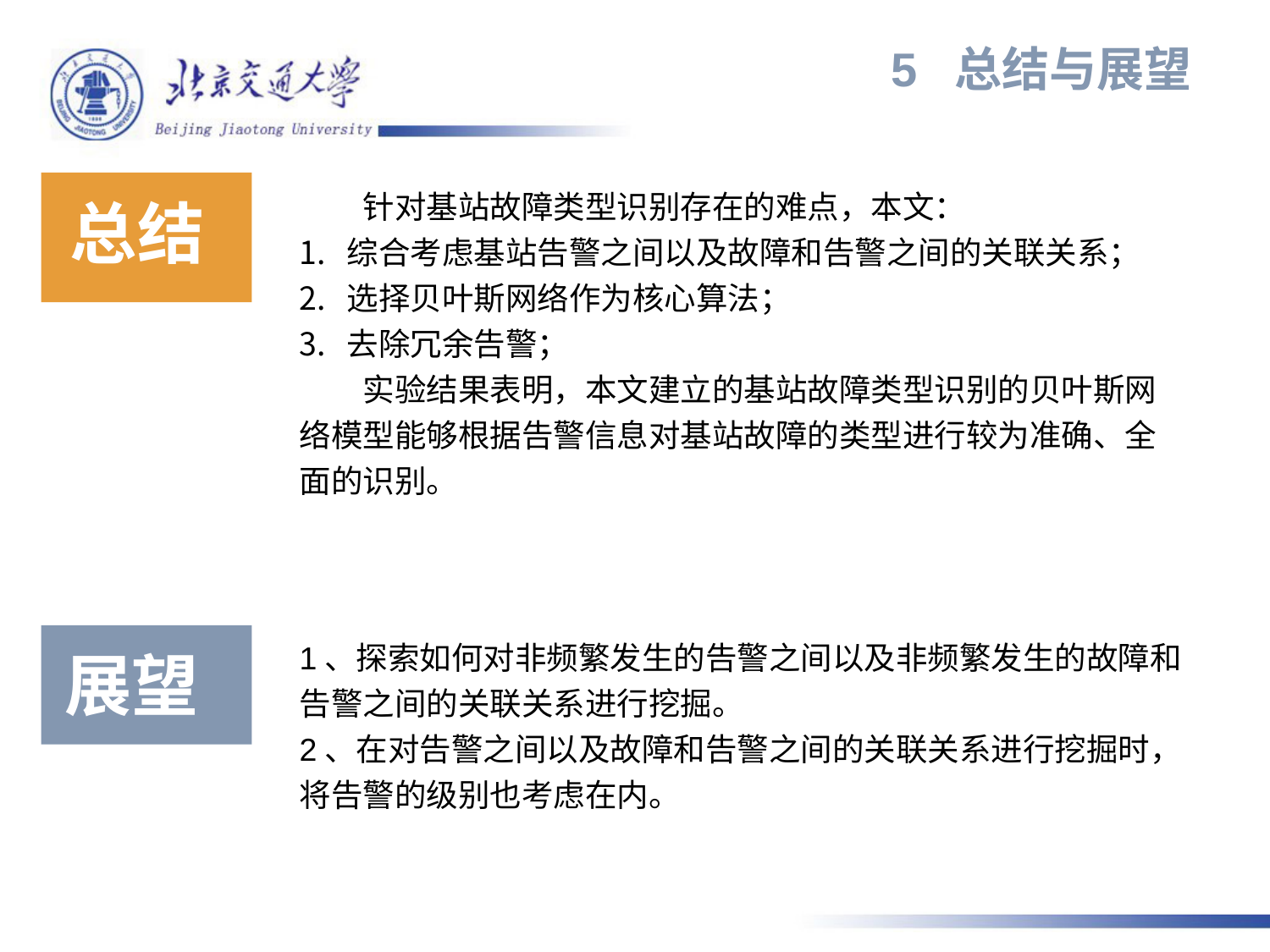

5  总结与展望

总结
针对基站故障类型识别存在的难点，本文：
综合考虑基站告警之间以及故障和告警之间的关联关系；
选择贝叶斯网络作为核心算法；
去除冗余告警；
实验结果表明，本文建立的基站故障类型识别的贝叶斯网络模型能够根据告警信息对基站故障的类型进行较为准确、全面的识别。
1、探索如何对非频繁发生的告警之间以及非频繁发生的故障和告警之间的关联关系进行挖掘。
2、在对告警之间以及故障和告警之间的关联关系进行挖掘时，将告警的级别也考虑在内。

展望